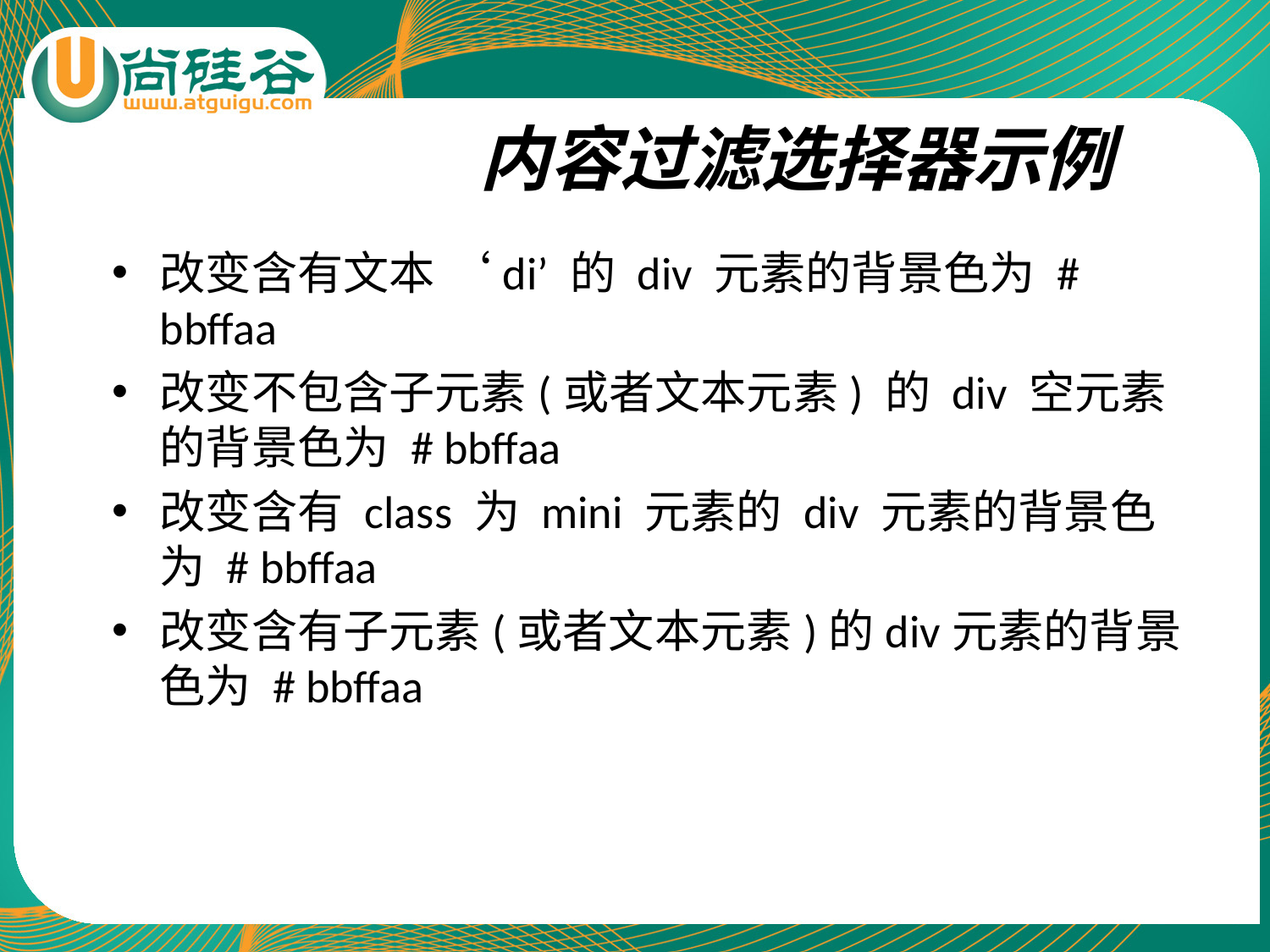

# 内容过滤选择器示例
改变含有文本 ‘di’ 的 div 元素的背景色为 # bbffaa
改变不包含子元素(或者文本元素) 的 div 空元素的背景色为 # bbffaa
改变含有 class 为 mini 元素的 div 元素的背景色为 # bbffaa
改变含有子元素(或者文本元素)的div元素的背景色为 # bbffaa